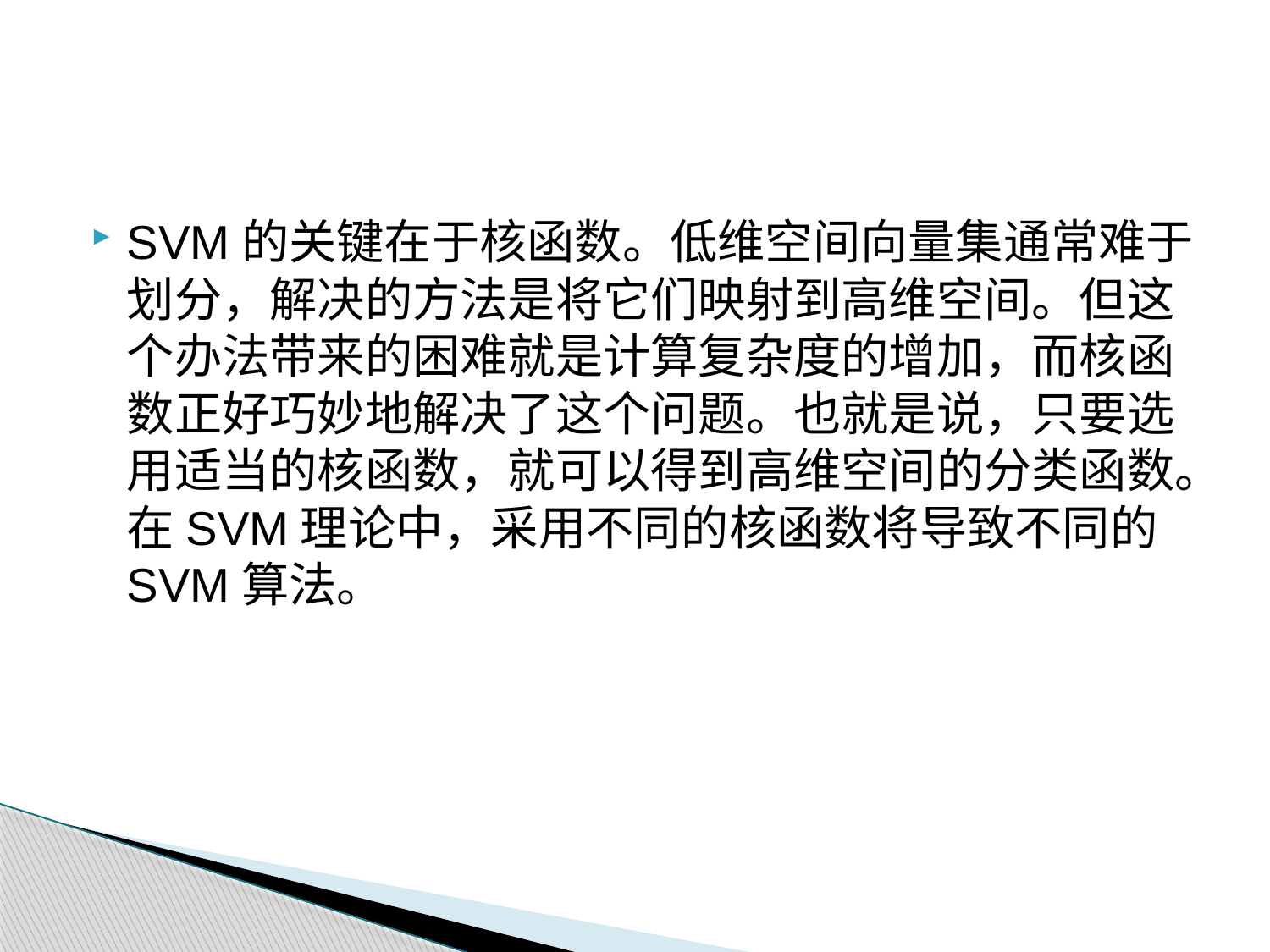

#
SVM的关键在于核函数。低维空间向量集通常难于划分，解决的方法是将它们映射到高维空间。但这个办法带来的困难就是计算复杂度的增加，而核函数正好巧妙地解决了这个问题。也就是说，只要选用适当的核函数，就可以得到高维空间的分类函数。在SVM理论中，采用不同的核函数将导致不同的SVM算法。